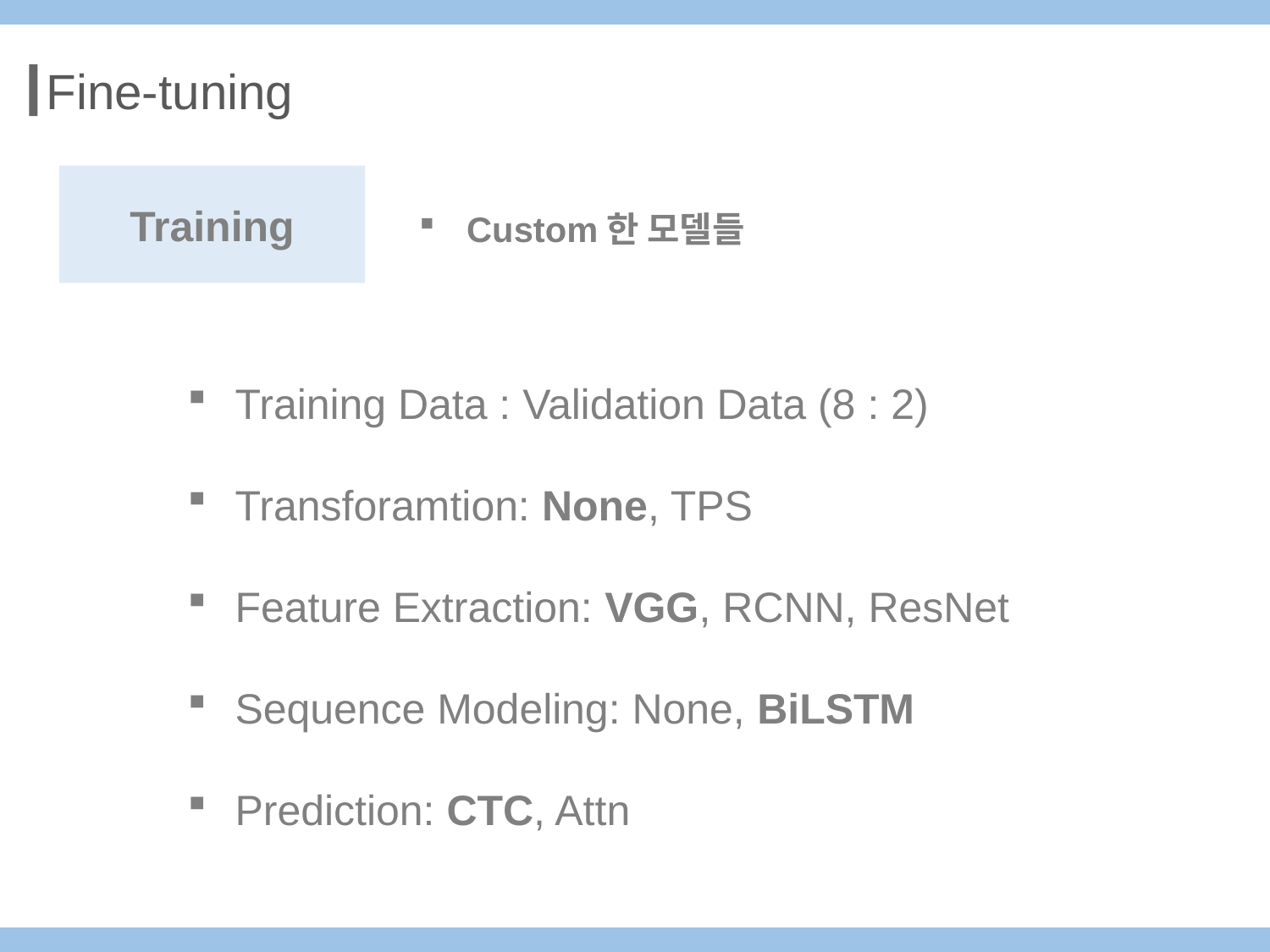

Fine-tuning
Training
Custom한 모델들
Training Data : Validation Data (8 : 2)

Transforamtion: None, TPS

Feature Extraction: VGG, RCNN, ResNet

Sequence Modeling: None, BiLSTM

Prediction: CTC, Attn